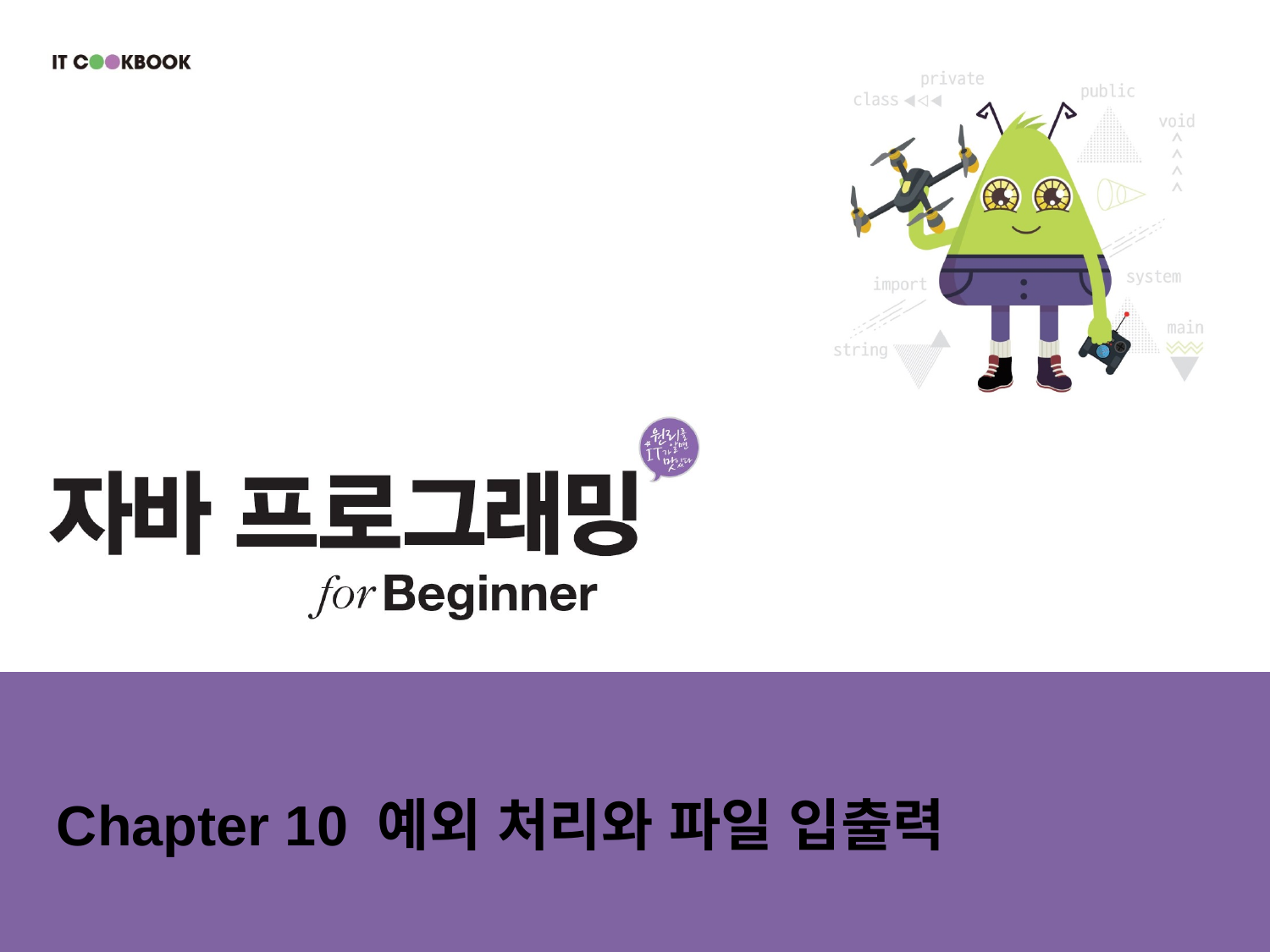

# Chapter 10 예외 처리와 파일 입출력